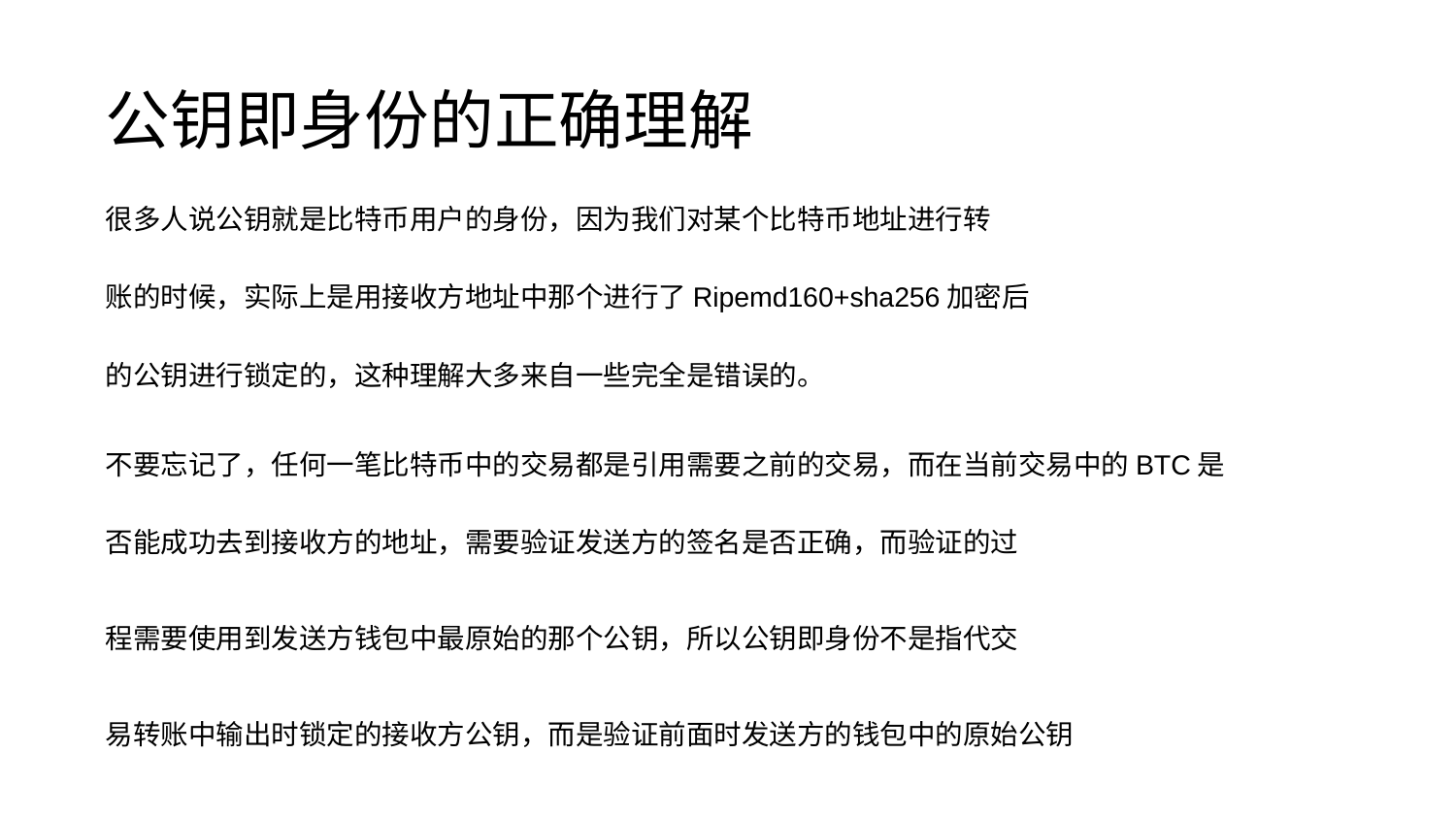

# 公钥即身份的正确理解

很多人说公钥就是比特币用户的身份，因为我们对某个比特币地址进行转
账的时候，实际上是用接收方地址中那个进行了Ripemd160+sha256加密后
的公钥进行锁定的，这种理解大多来自一些完全是错误的。
不要忘记了，任何一笔比特币中的交易都是引用需要之前的交易，而在当前交易中的BTC是
否能成功去到接收方的地址，需要验证发送方的签名是否正确，而验证的过

程需要使用到发送方钱包中最原始的那个公钥，所以公钥即身份不是指代交

易转账中输出时锁定的接收方公钥，而是验证前面时发送方的钱包中的原始公钥